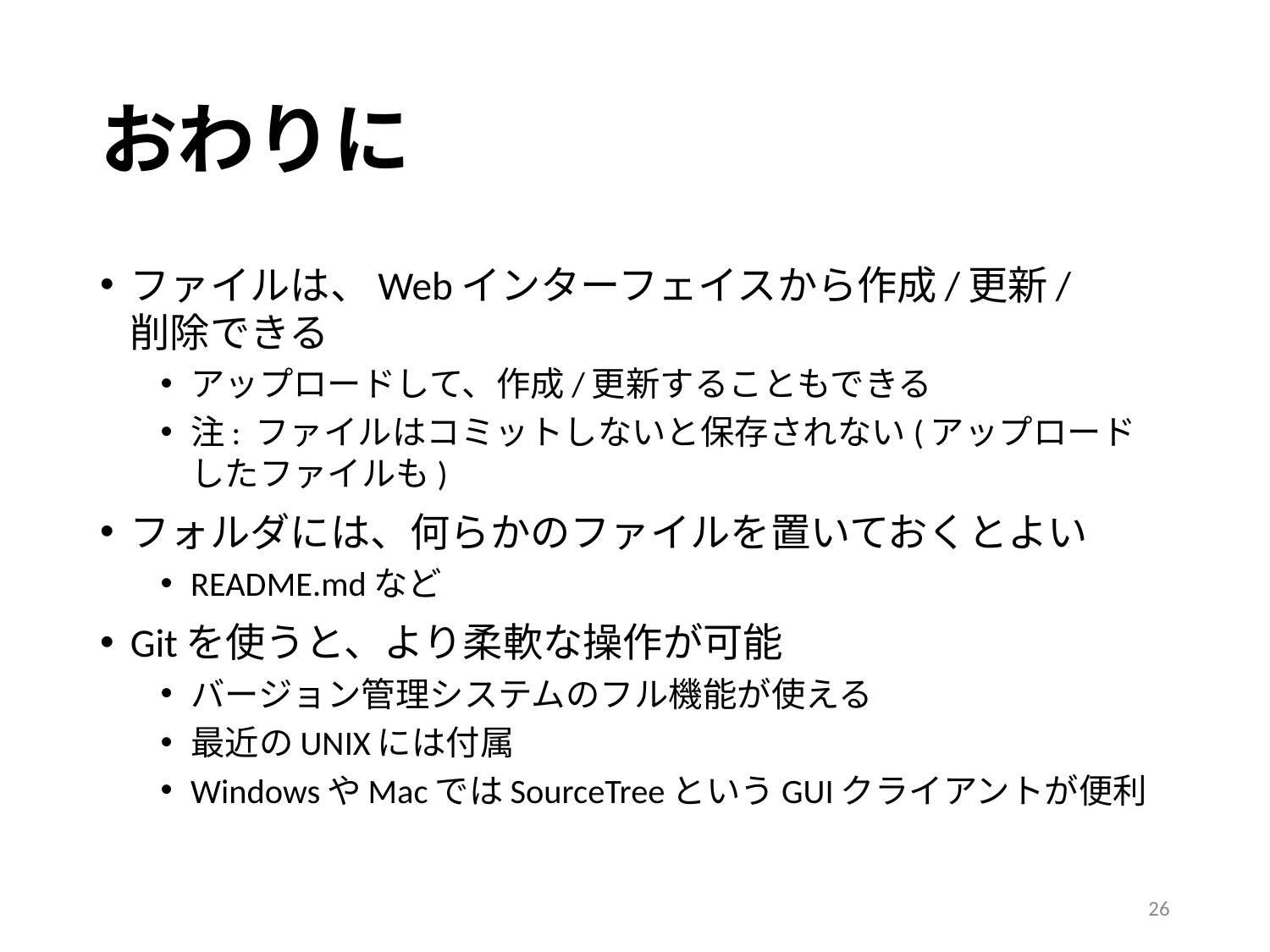

# おわりに
ファイルは、Webインターフェイスから作成/更新/
削除できる
アップロードして、作成/更新することもできる
注: ファイルはコミットしないと保存されない(アップロードしたファイルも)
フォルダには、何らかのファイルを置いておくとよい
README.mdなど
Gitを使うと、より柔軟な操作が可能
バージョン管理システムのフル機能が使える
最近のUNIXには付属
WindowsやMacではSourceTreeというGUIクライアントが便利
26